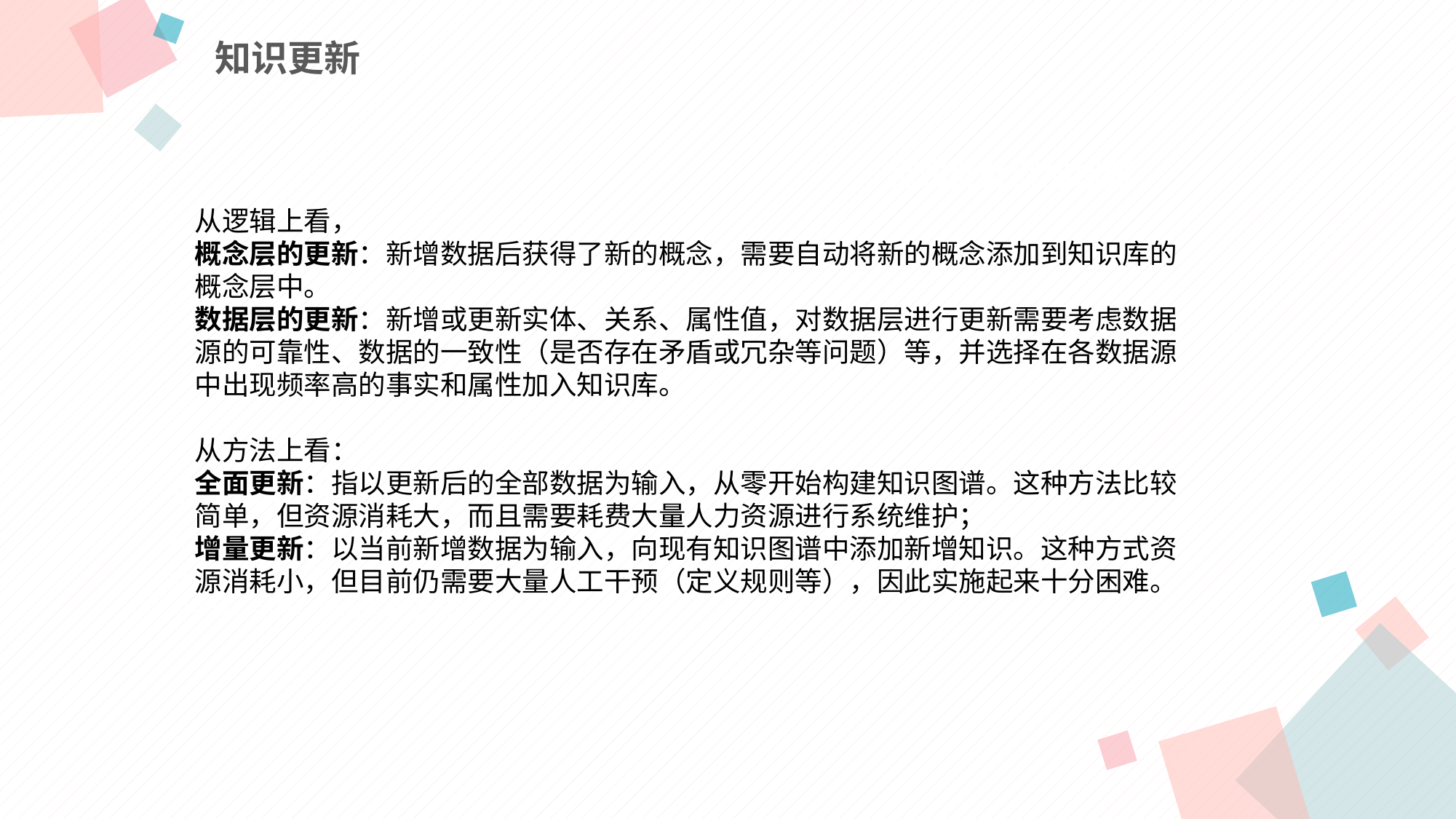

知识更新
点击此处添加标题
从逻辑上看，
概念层的更新：新增数据后获得了新的概念，需要自动将新的概念添加到知识库的概念层中。
数据层的更新：新增或更新实体、关系、属性值，对数据层进行更新需要考虑数据源的可靠性、数据的一致性（是否存在矛盾或冗杂等问题）等，并选择在各数据源中出现频率高的事实和属性加入知识库。

从方法上看：
全面更新：指以更新后的全部数据为输入，从零开始构建知识图谱。这种方法比较简单，但资源消耗大，而且需要耗费大量人力资源进行系统维护；
增量更新：以当前新增数据为输入，向现有知识图谱中添加新增知识。这种方式资源消耗小，但目前仍需要大量人工干预（定义规则等），因此实施起来十分困难。
点击此处添加标题
标题数字等都可以通过点和重新输入进行更改，顶部“开始”面板中可以对字体、字号、颜色等进行修改。